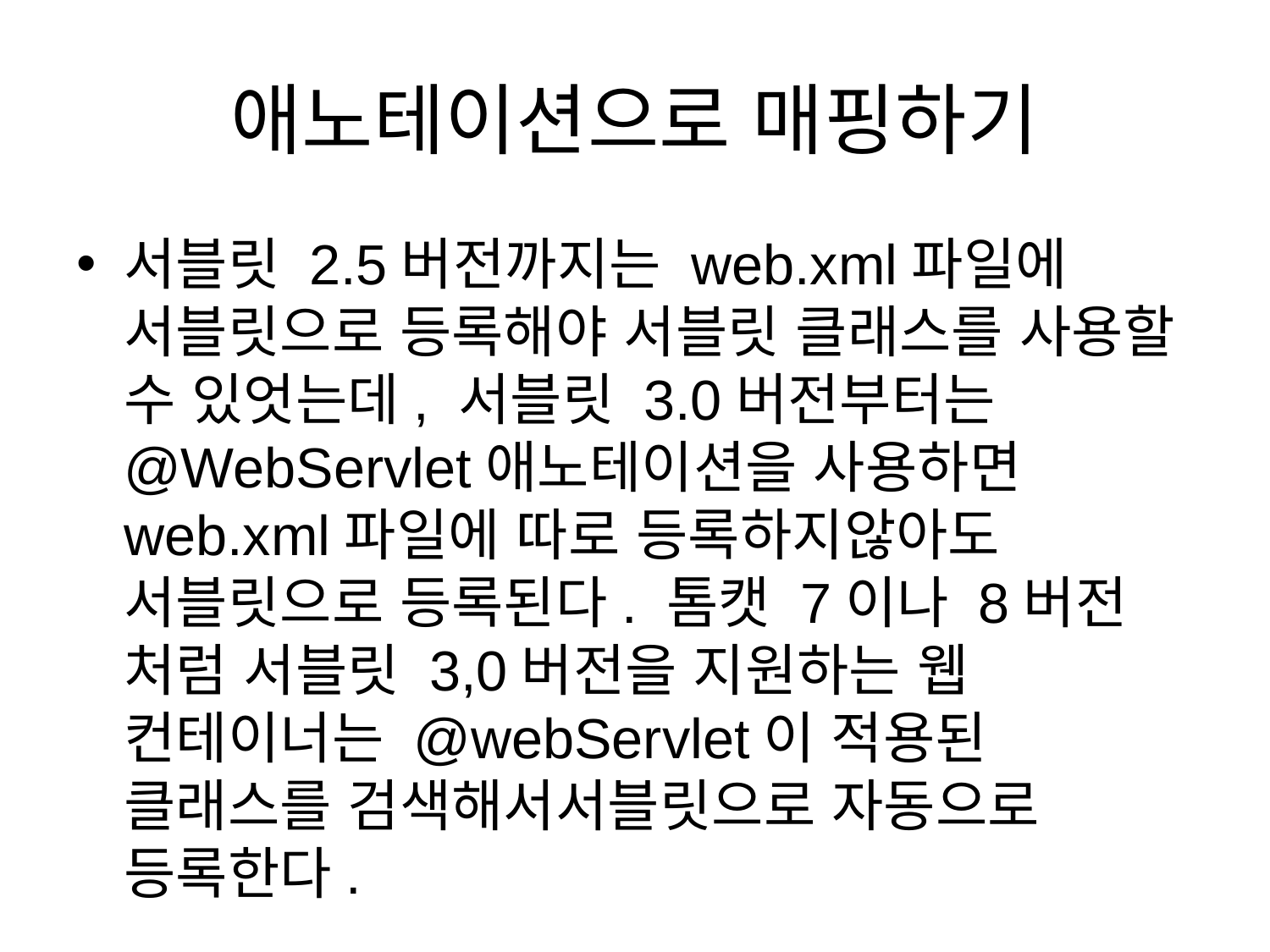

# 애노테이션으로 매핑하기
서블릿 2.5버전까지는 web.xml파일에 서블릿으로 등록해야 서블릿 클래스를 사용할 수 있엇는데, 서블릿 3.0버전부터는 @WebServlet애노테이션을 사용하면 web.xml파일에 따로 등록하지않아도 서블릿으로 등록된다. 톰캣 7이나 8버전 처럼 서블릿 3,0버전을 지원하는 웹 컨테이너는 @webServlet이 적용된 클래스를 검색해서서블릿으로 자동으로 등록한다.